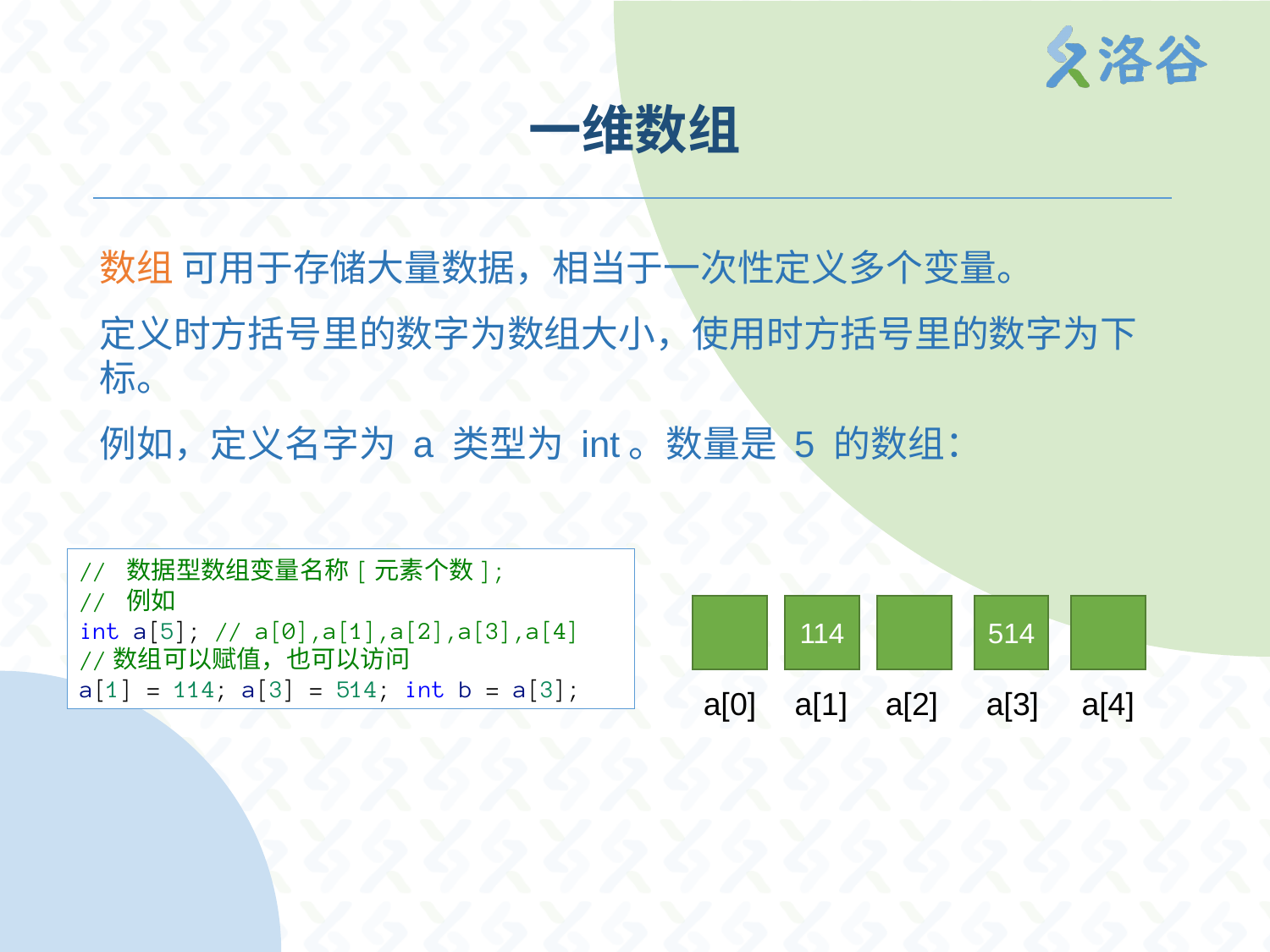

# 一维数组
数组 可用于存储大量数据，相当于一次性定义多个变量。
定义时方括号里的数字为数组大小，使用时方括号里的数字为下标。
例如，定义名字为 a 类型为 int。数量是 5 的数组：

// 数据型数组变量名称[元素个数];
// 例如
int a[5]; // a[0],a[1],a[2],a[3],a[4]
//数组可以赋值，也可以访问
a[1] = 114; a[3] = 514; int b = a[3];

114

514

a[0]
a[1]
a[2]
a[3]
a[4]